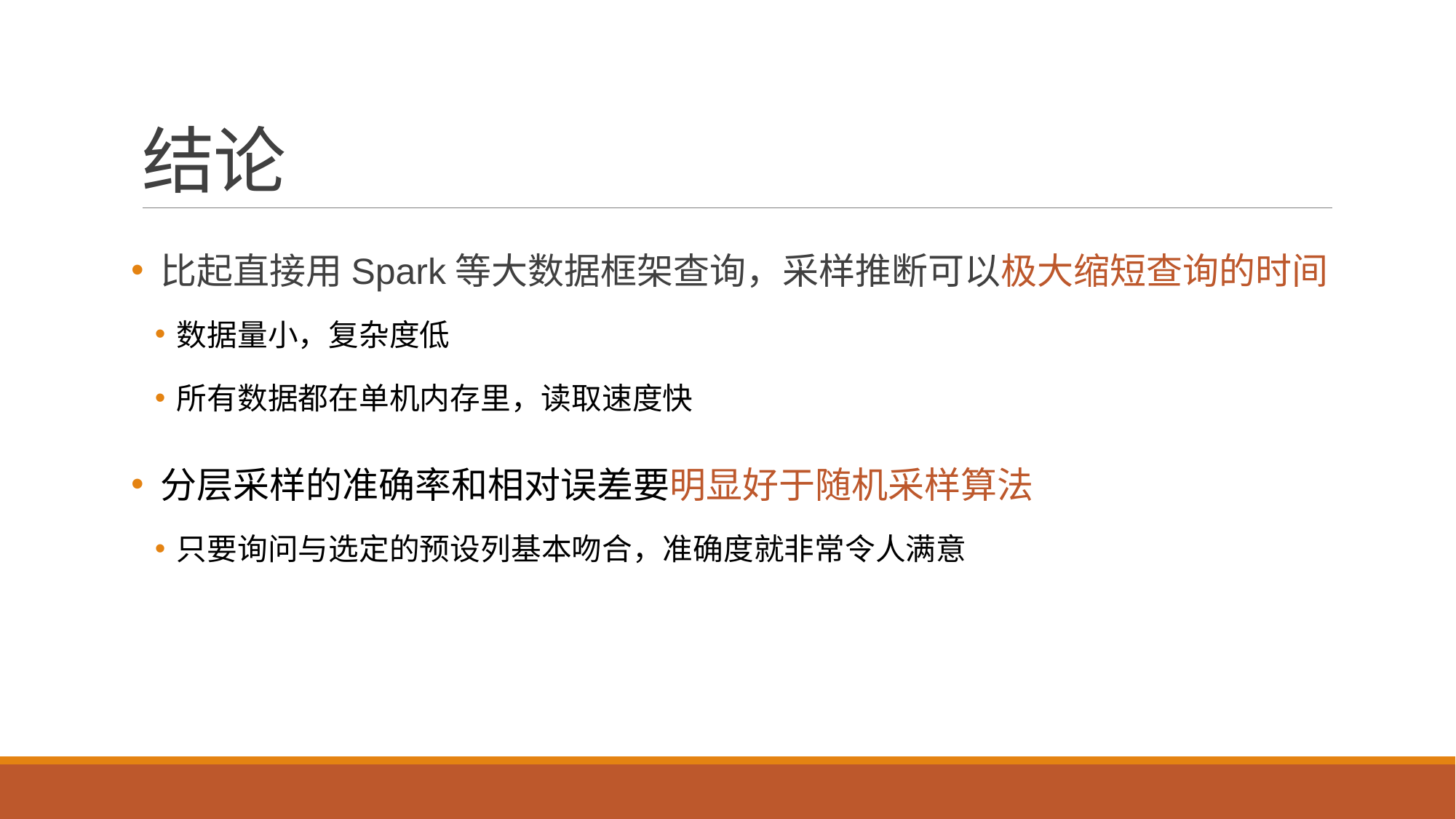

# 结论
 比起直接用Spark等大数据框架查询，采样推断可以极大缩短查询的时间
数据量小，复杂度低
所有数据都在单机内存里，读取速度快
 分层采样的准确率和相对误差要明显好于随机采样算法
只要询问与选定的预设列基本吻合，准确度就非常令人满意